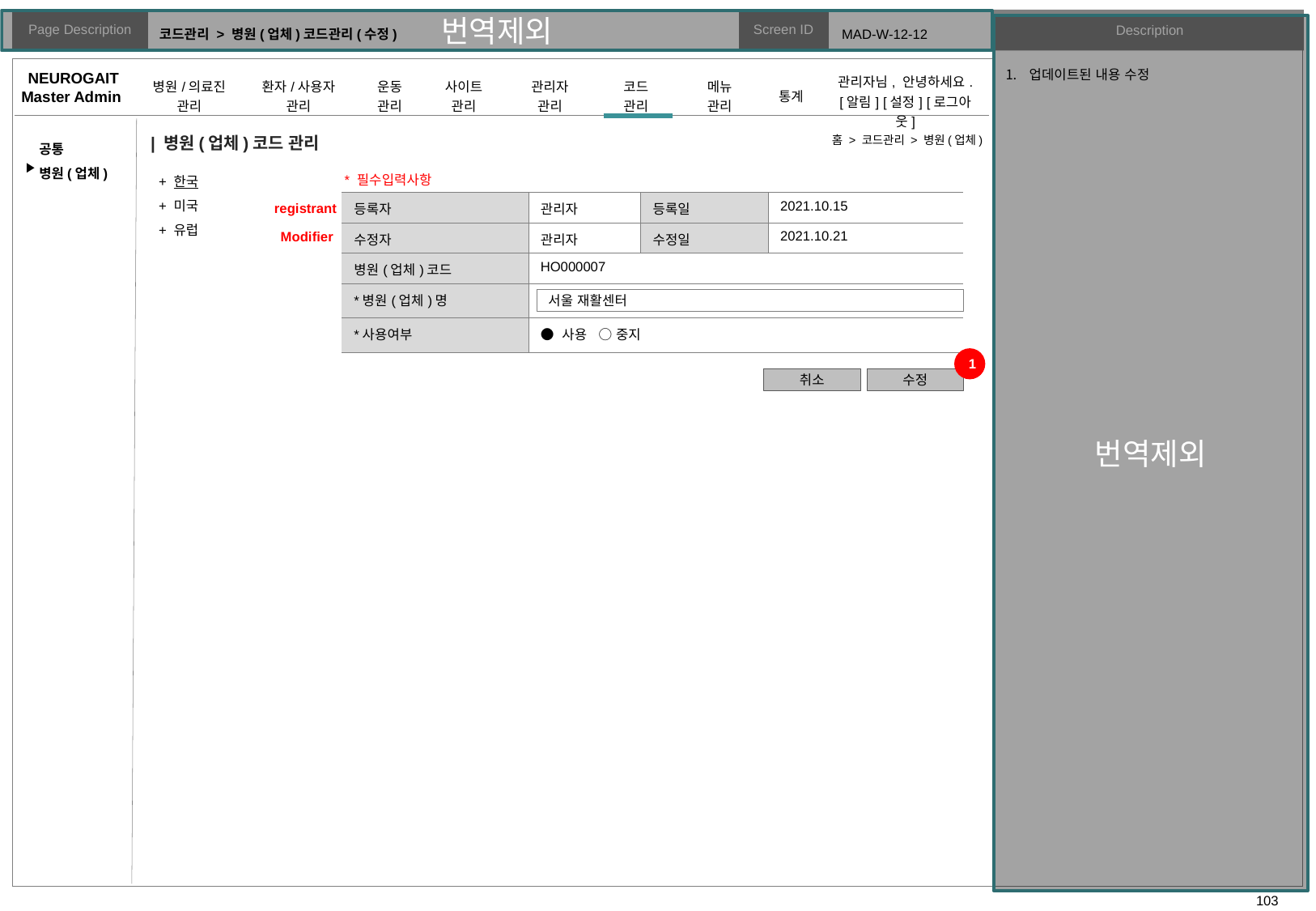

# 코드관리 > 병원(업체)코드관리(수정)
MAD-W-12-12
업데이트된 내용 수정
| 병원(업체)코드 관리
홈 > 코드관리 > 병원(업체)
▶
+ 한국
+ 미국
+ 유럽
* 필수입력사항
| 등록자 | 관리자 | 등록일 | 2021.10.15 |
| --- | --- | --- | --- |
| 수정자 | 관리자 | 수정일 | 2021.10.21 |
| 병원(업체)코드 | HO000007 |  |  |
| \*병원(업체)명 |  |  |  |
| \*사용여부 | ● 사용 ○ 중지 |  |  |
registrant
Modifier
서울 재활센터
1
취소
수정